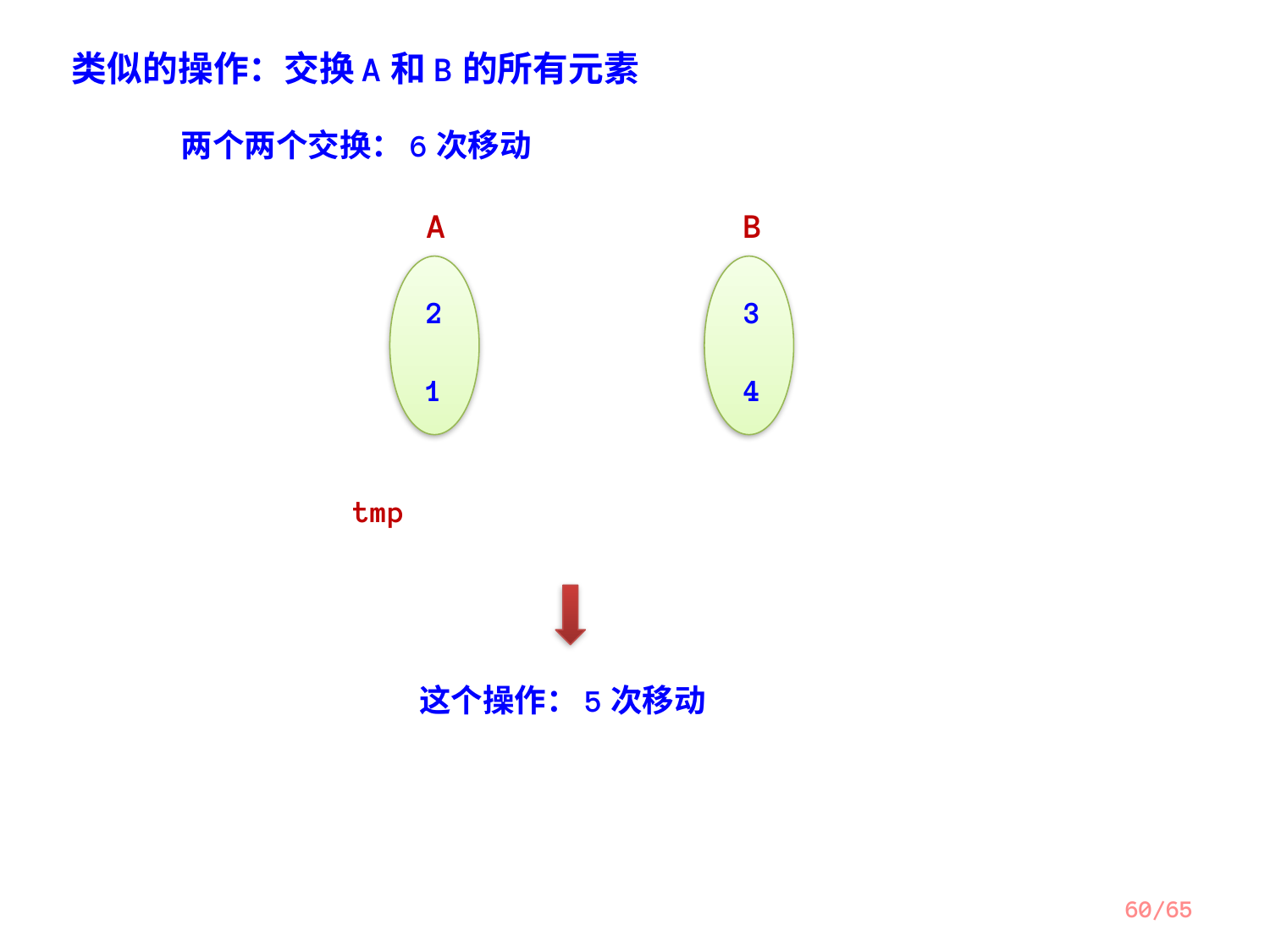

类似的操作：交换A和B的所有元素
两个两个交换：6次移动
A
B

2
3
1
4
tmp

这个操作：5次移动
60/65